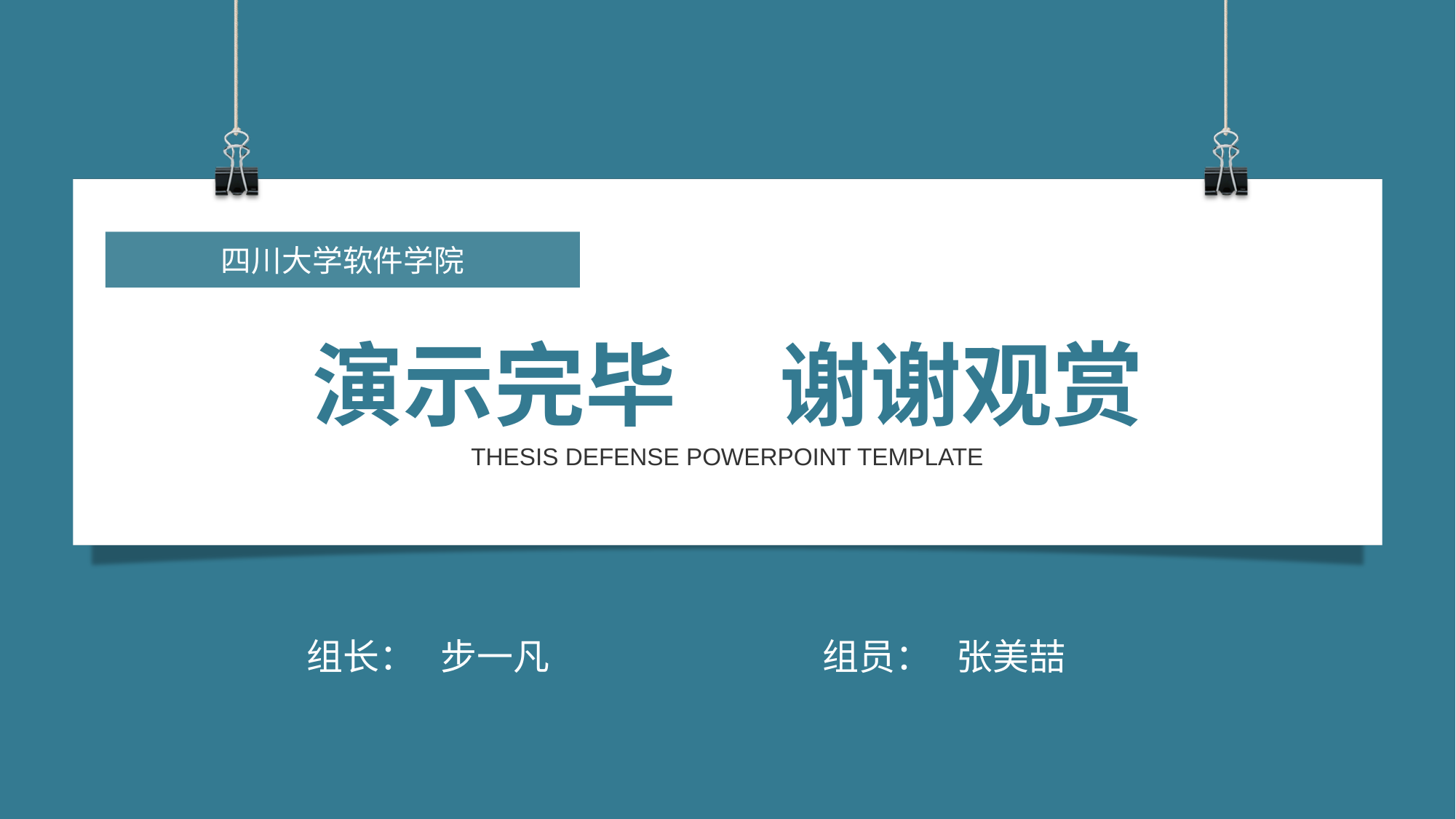

四川大学软件学院
演示完毕     谢谢观赏
THESIS DEFENSE POWERPOINT TEMPLATE
组长：   步一凡
组员：   张美喆